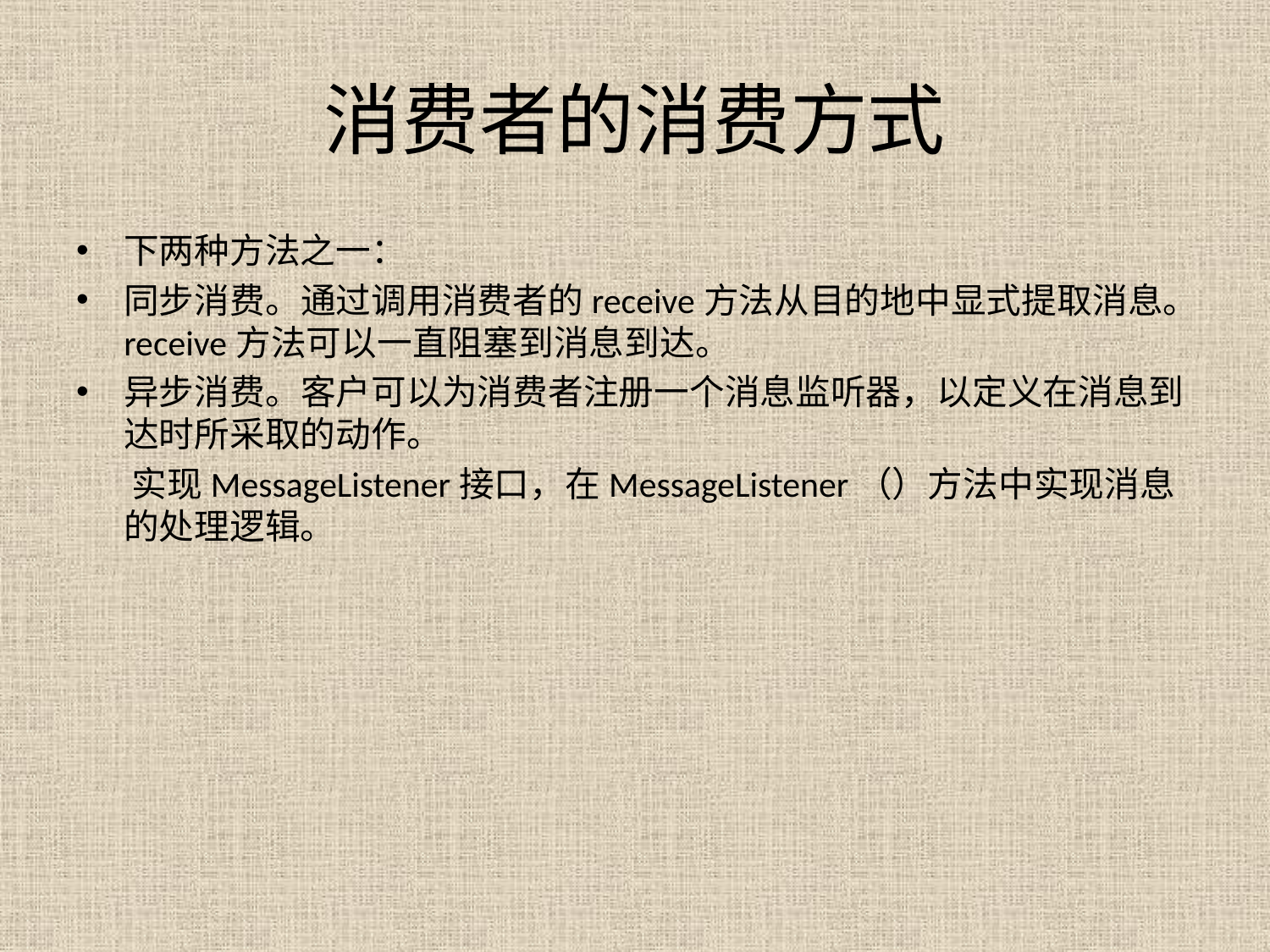

# 消费者的消费方式
下两种方法之一：
同步消费。通过调用消费者的receive方法从目的地中显式提取消息。receive方法可以一直阻塞到消息到达。
异步消费。客户可以为消费者注册一个消息监听器，以定义在消息到达时所采取的动作。
      实现MessageListener接口，在MessageListener（）方法中实现消息的处理逻辑。